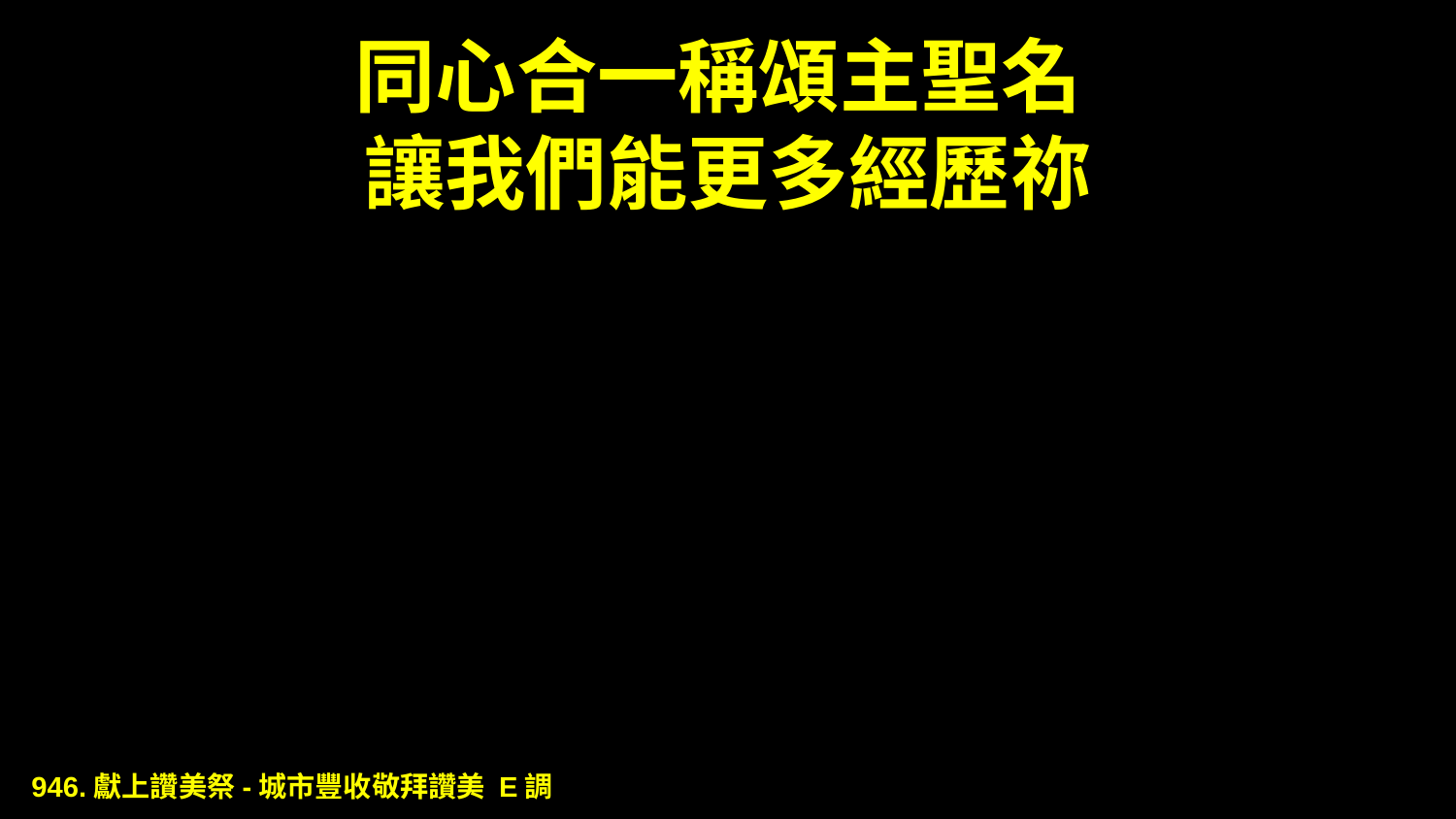

# 同心合一稱頌主聖名 讓我們能更多經歷祢
946.獻上讚美祭-城市豐收敬拜讚美 E調